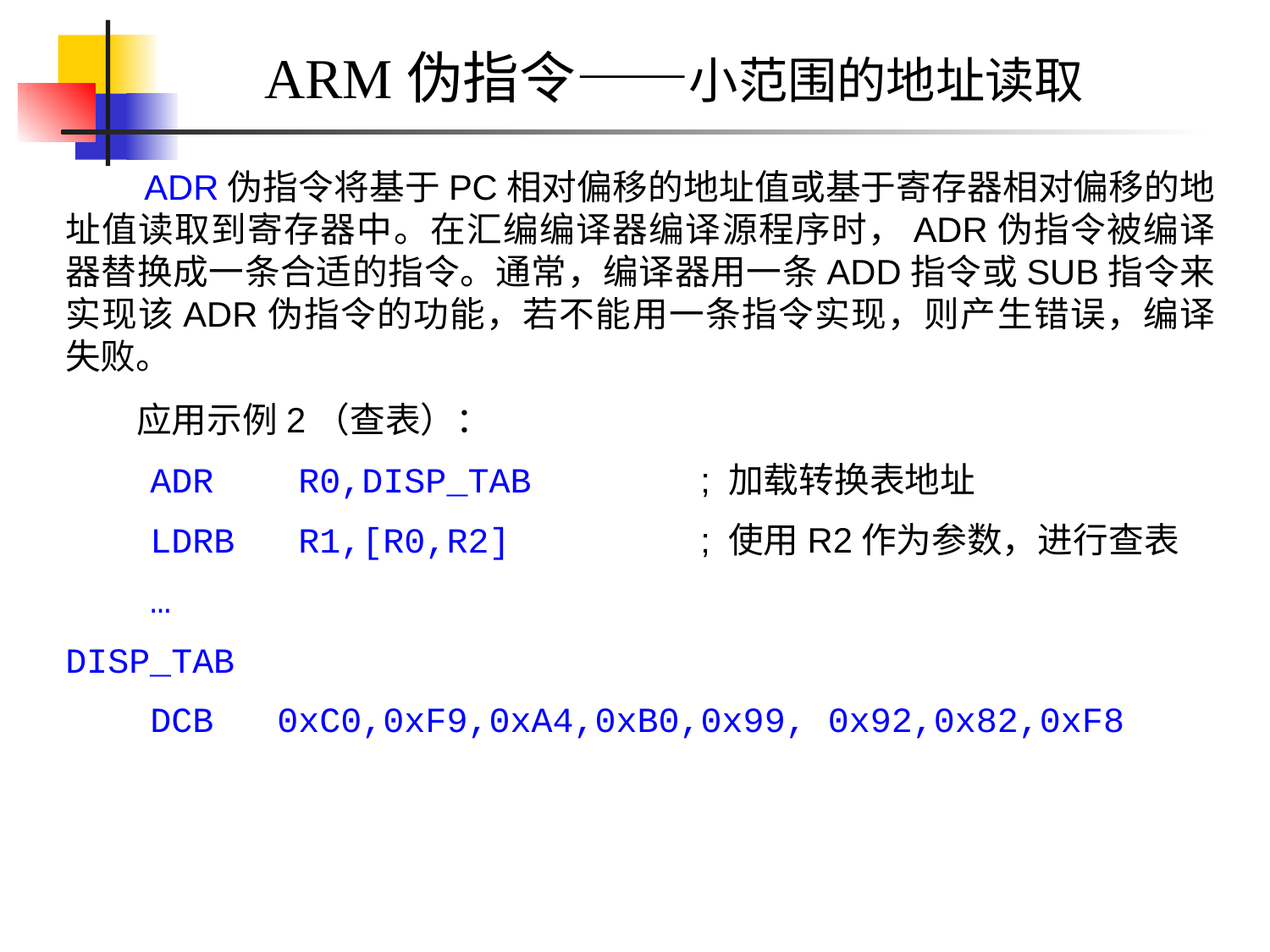

ARM伪指令——小范围的地址读取
        ADR伪指令将基于PC相对偏移的地址值或基于寄存器相对偏移的地址值读取到寄存器中。在汇编编译器编译源程序时，ADR伪指令被编译器替换成一条合适的指令。通常，编译器用一条ADD指令或SUB指令来实现该ADR伪指令的功能，若不能用一条指令实现，则产生错误，编译失败。
        应用示例2（查表）：
    ADR    R0,DISP_TAB		; 加载转换表地址
    LDRB   R1,[R0,R2]		; 使用R2作为参数，进行查表
    …
DISP_TAB
    DCB   0xC0,0xF9,0xA4,0xB0,0x99, 0x92,0x82,0xF8